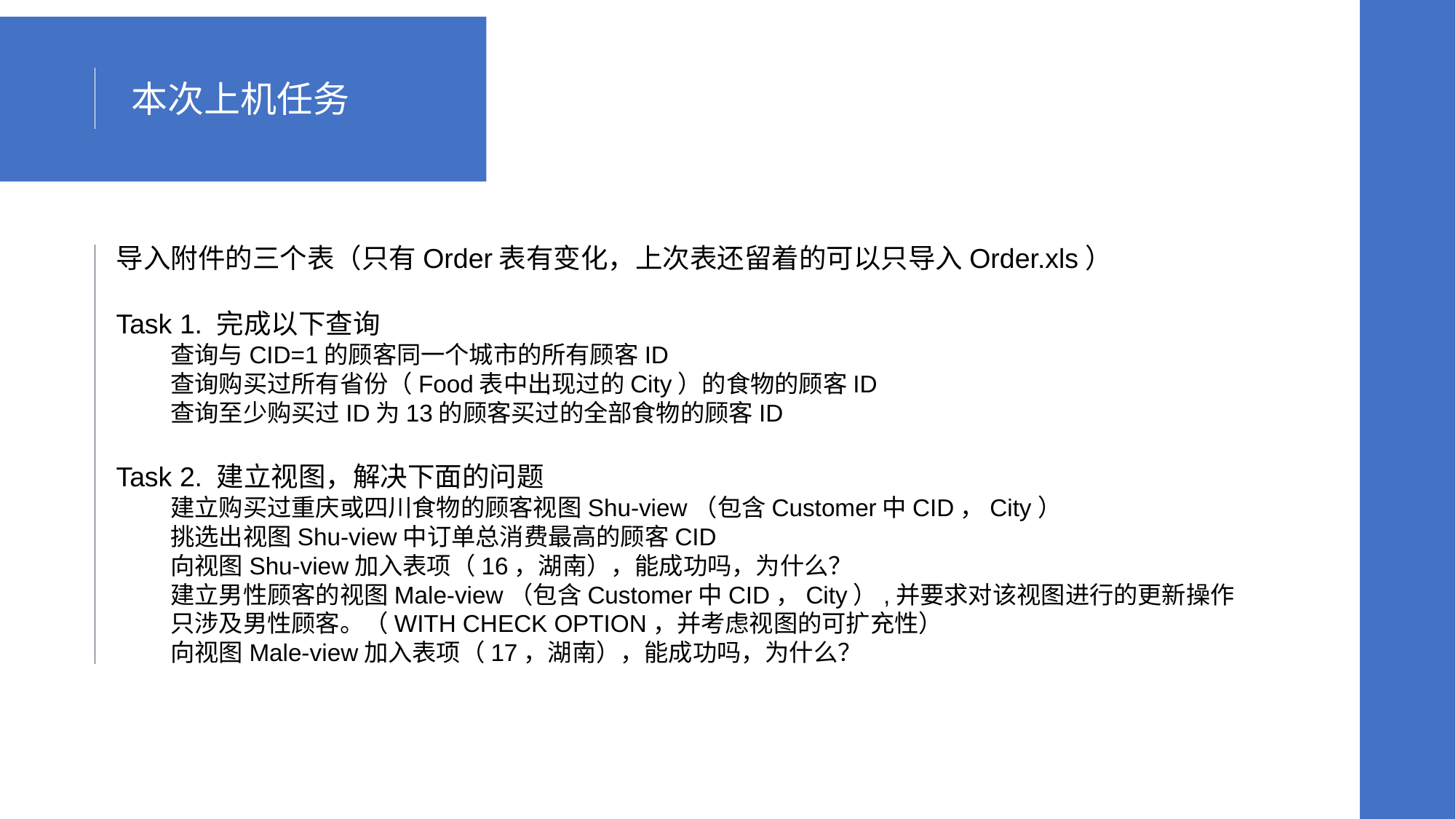

本次上机任务
导入附件的三个表（只有Order表有变化，上次表还留着的可以只导入Order.xls）

Task 1. 完成以下查询
查询与CID=1的顾客同一个城市的所有顾客ID
查询购买过所有省份（Food表中出现过的City）的食物的顾客ID
查询至少购买过ID为13的顾客买过的全部食物的顾客ID

Task 2. 建立视图，解决下面的问题
建立购买过重庆或四川食物的顾客视图Shu-view（包含Customer中CID，City）
挑选出视图Shu-view中订单总消费最高的顾客CID
向视图Shu-view加入表项（16，湖南），能成功吗，为什么？
建立男性顾客的视图Male-view（包含Customer中CID，City）,并要求对该视图进行的更新操作只涉及男性顾客。（WITH CHECK OPTION，并考虑视图的可扩充性）
向视图Male-view加入表项（17，湖南），能成功吗，为什么？